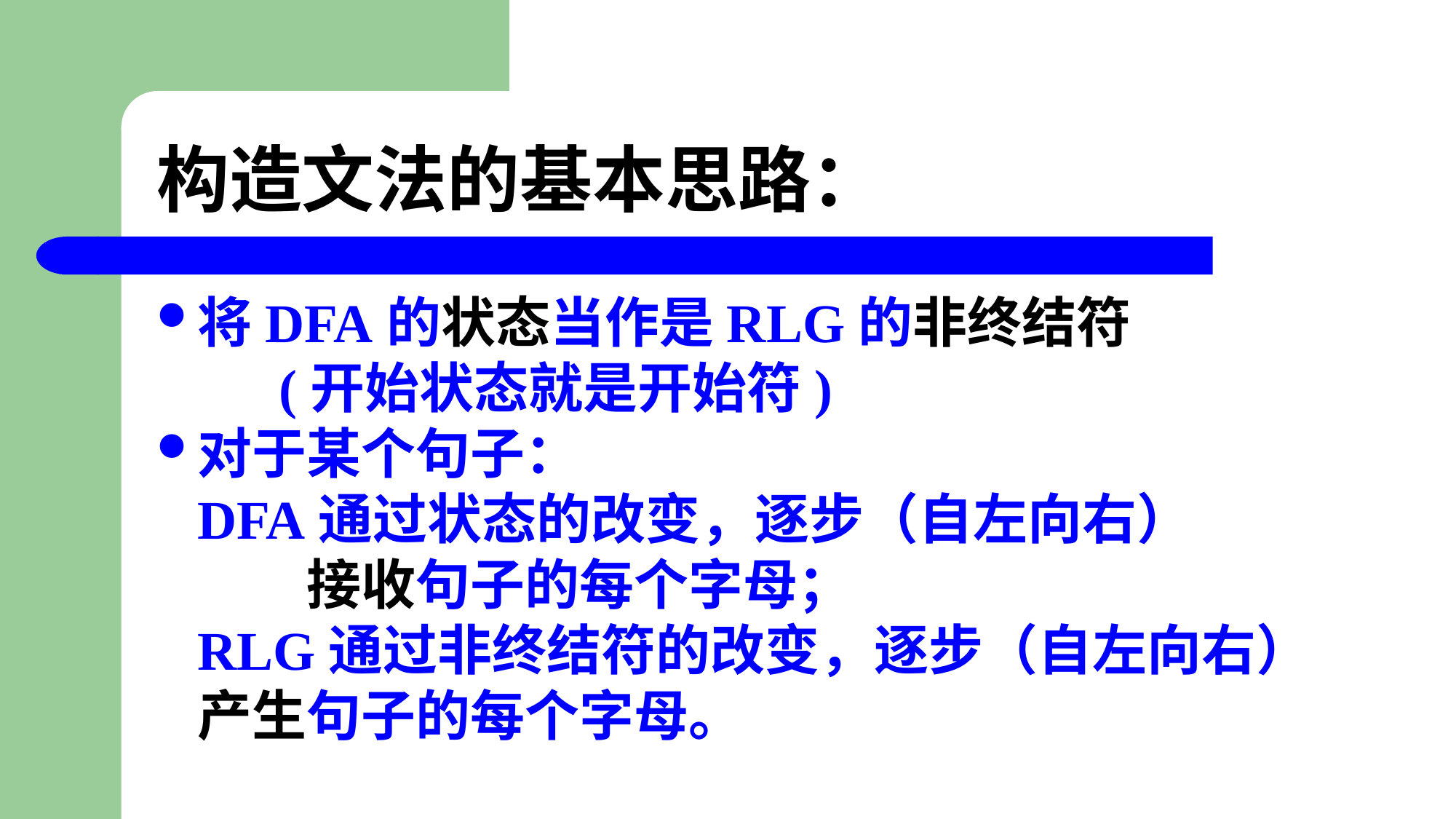

# 构造文法的基本思路：
将DFA的状态当作是RLG的非终结符
         (开始状态就是开始符)
对于某个句子：
   DFA通过状态的改变，逐步（自左向右）
		接收句子的每个字母；
   RLG通过非终结符的改变，逐步（自左向右）	产生句子的每个字母。